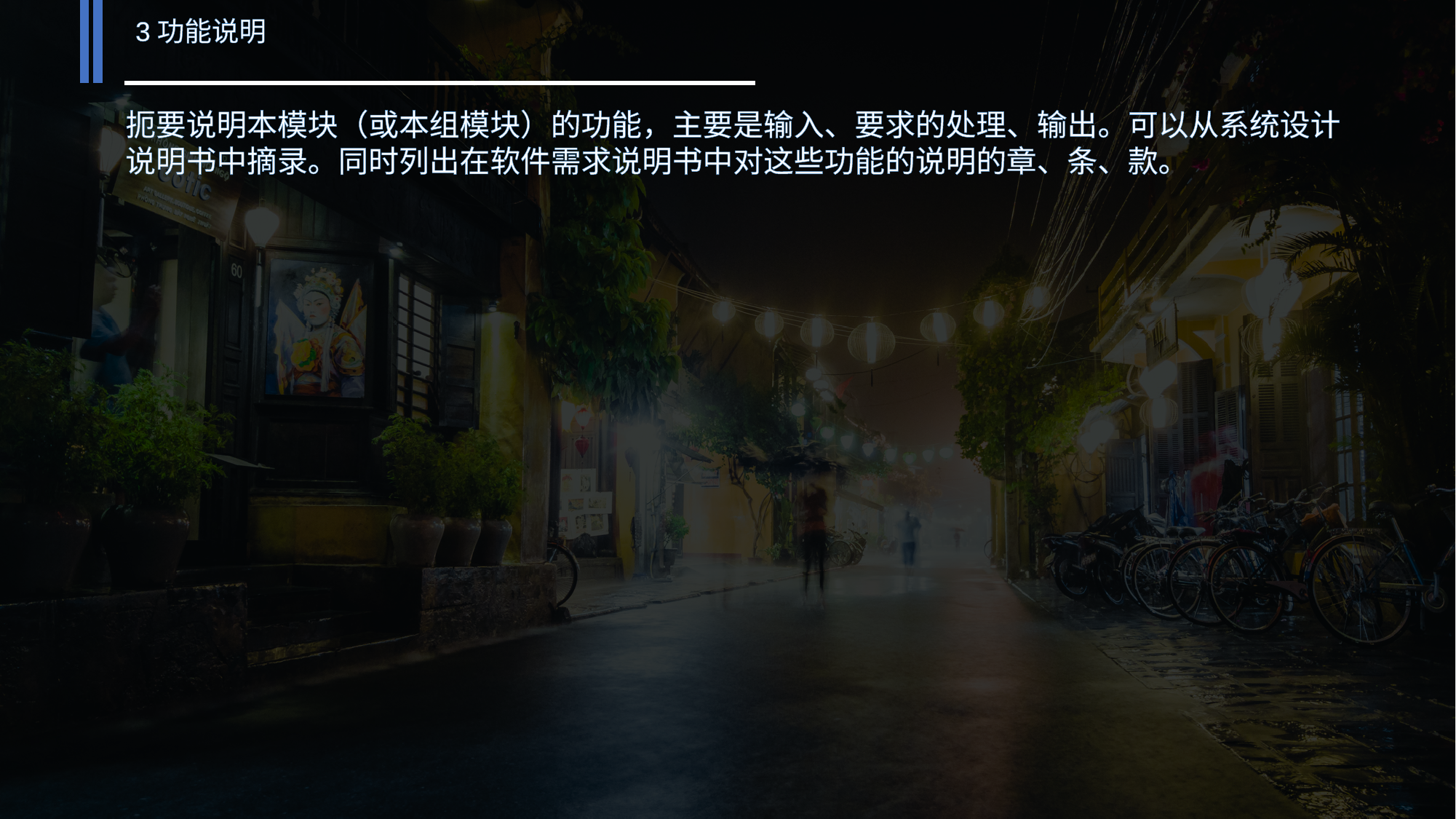

3功能说明
扼要说明本模块（或本组模块）的功能，主要是输入、要求的处理、输出。可以从系统设计说明书中摘录。同时列出在软件需求说明书中对这些功能的说明的章、条、款。